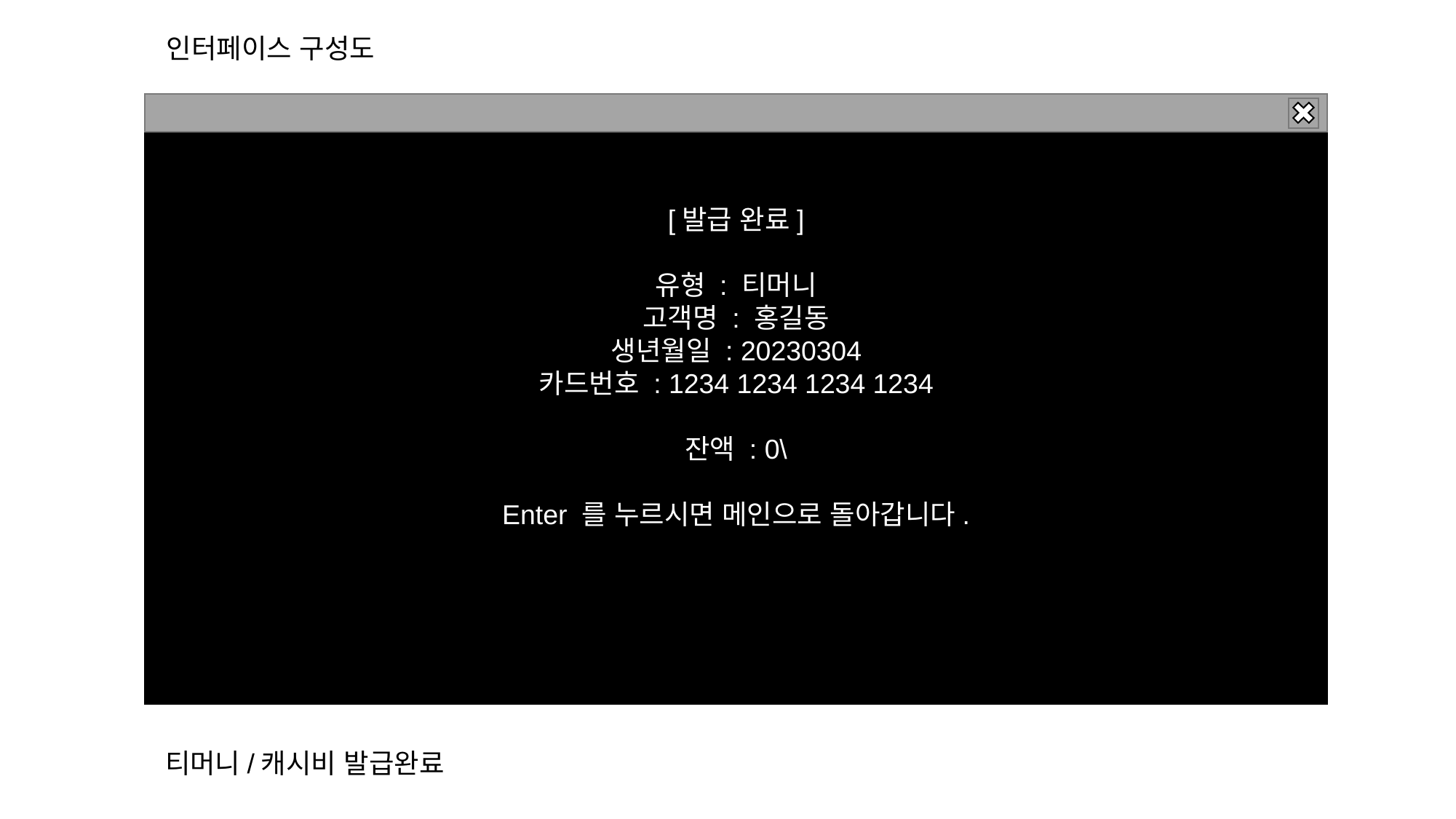

인터페이스 구성도

[발급 완료]

유형 : 티머니
고객명 : 홍길동
생년월일 : 20230304
카드번호 : 1234 1234 1234 1234

잔액 : 0\

Enter 를 누르시면 메인으로 돌아갑니다.

티머니/캐시비 발급완료